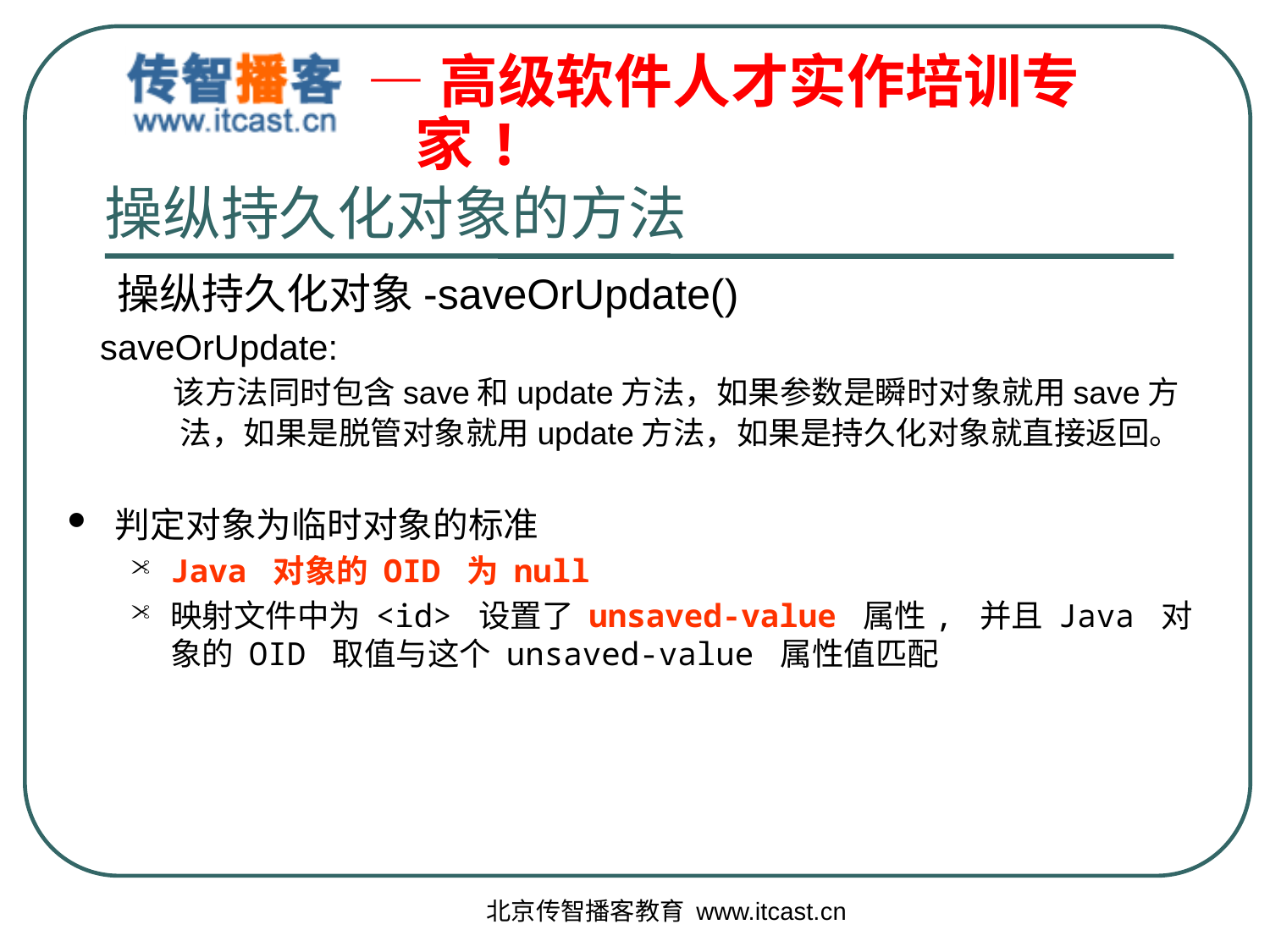

# 操纵持久化对象的方法
 操纵持久化对象-saveOrUpdate()
 saveOrUpdate:
  该方法同时包含save和update方法，如果参数是瞬时对象就用save方
   法，如果是脱管对象就用update方法，如果是持久化对象就直接返回。
判定对象为临时对象的标准
Java 对象的 OID 为 null
映射文件中为 <id> 设置了 unsaved-value 属性, 并且 Java 对象的 OID 取值与这个 unsaved-value 属性值匹配
北京传智播客教育 www.itcast.cn